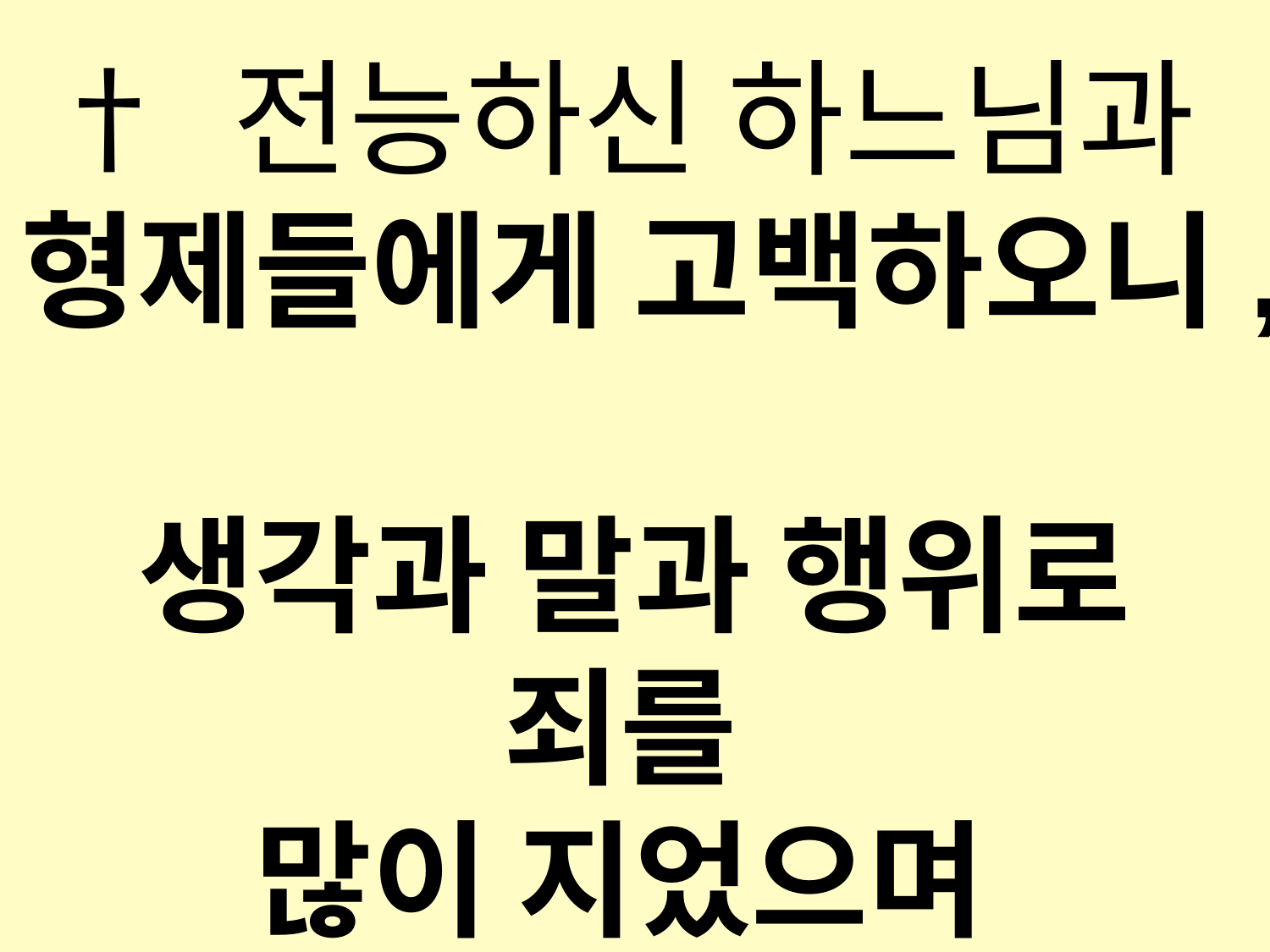

† 전능하신 하느님과
형제들에게 고백하오니,
생각과 말과 행위로 죄를
많이 지었으며